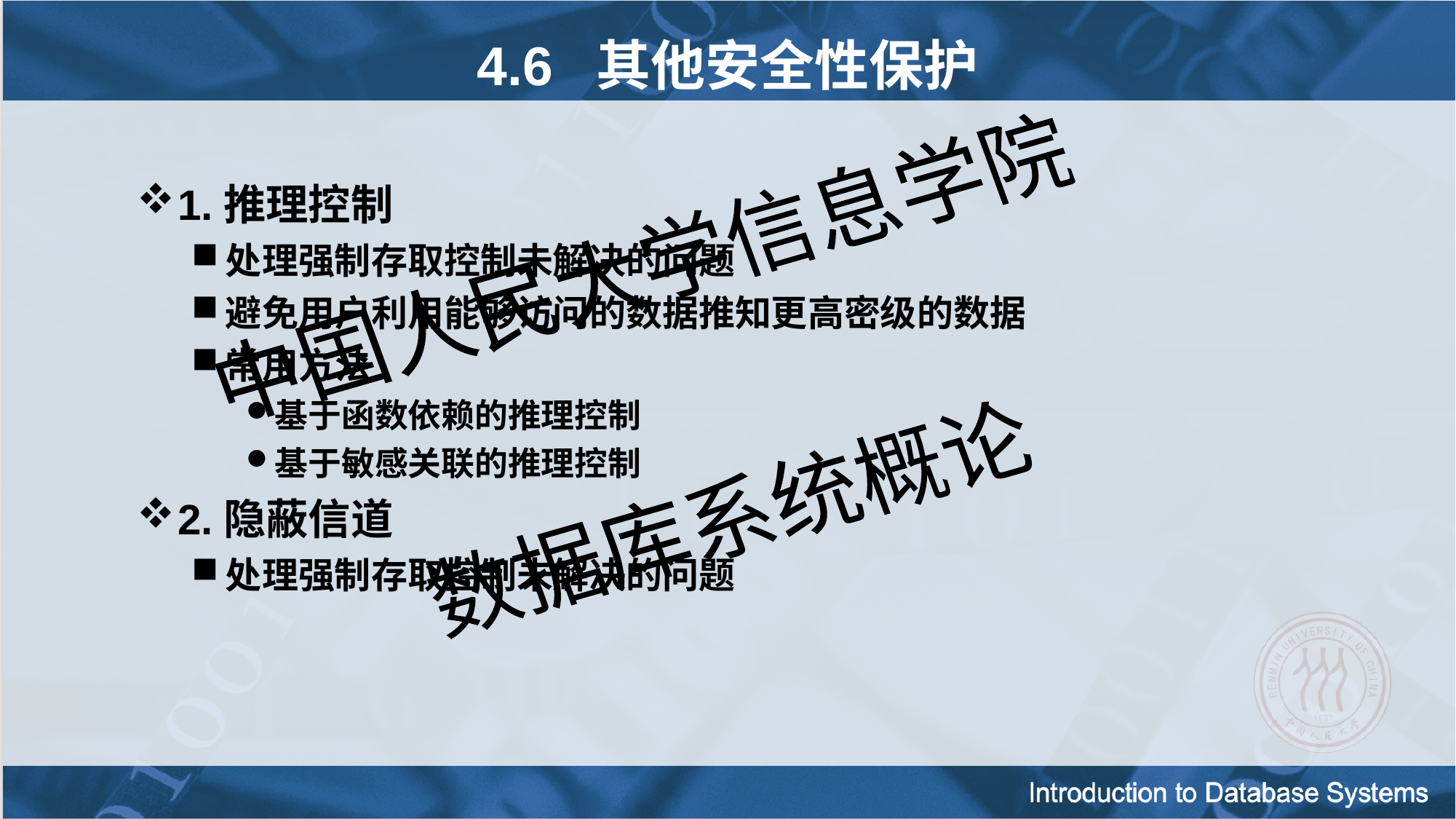

4.6  其他安全性保护
1.推理控制
处理强制存取控制未解决的问题
避免用户利用能够访问的数据推知更高密级的数据
常用方法
基于函数依赖的推理控制
基于敏感关联的推理控制
2.隐蔽信道
处理强制存取控制未解决的问题